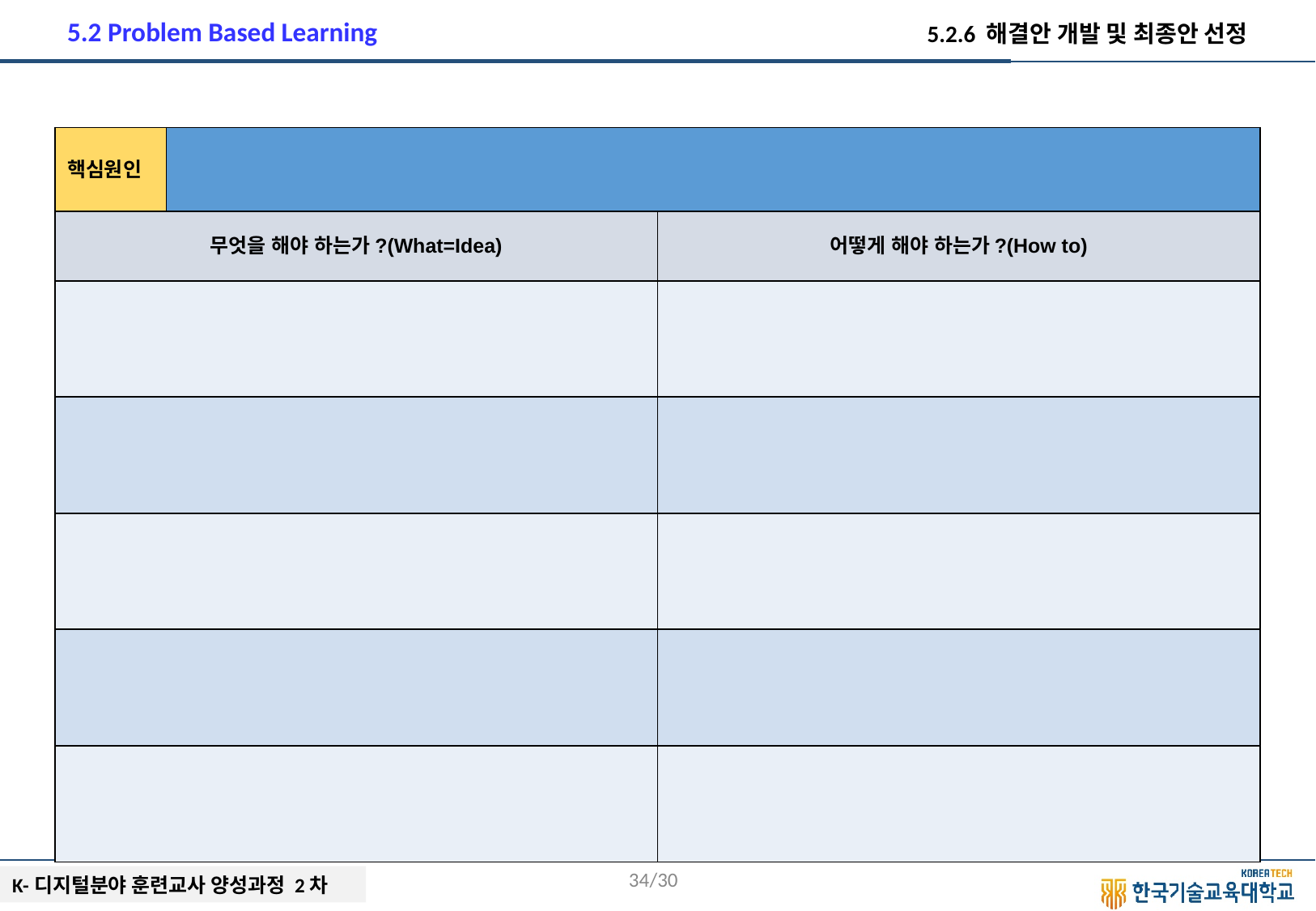

5.2 Problem Based Learning
5.2.6 해결안 개발 및 최종안 선정
| 핵심원인 |  |  |
| --- | --- | --- |
| 무엇을 해야 하는가?(What=Idea) |  | 어떻게 해야 하는가?(How to) |
|  |  |  |
|  |  |  |
|  |  |  |
|  |  |  |
|  |  |  |
34/30